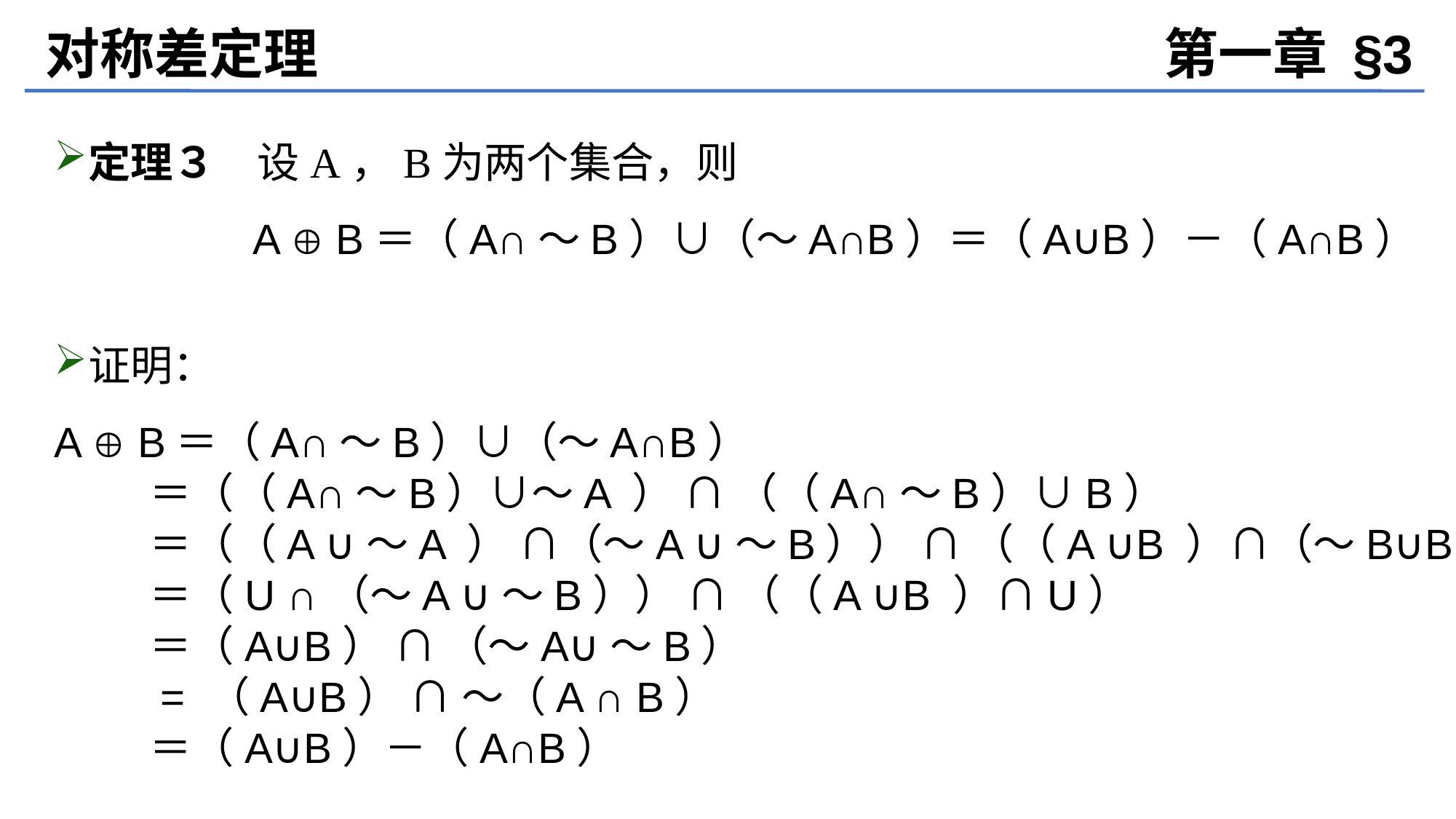

对称差定理
第一章 §3
定理３　设A，B为两个集合，则
A ⊕ B＝（A∩～B）∪（～A∩B）＝（A∪B）－（A∩B）

证明：
A ⊕ B＝（A∩～B）∪（～A∩B）
         ＝（（A∩～B）∪～A ） ∩ （（A∩～B）∪B）
         ＝（（A ∪～A ） ∩（～A ∪～B）） ∩ （（A ∪B ）∩（～B∪B））
         ＝（U ∩（～A ∪～B）） ∩ （（A ∪B ）∩U）
         ＝（A∪B） ∩ （～A∪～B）
         = （A∪B） ∩ ～（A ∩ B）
         ＝（A∪B）－（A∩B）